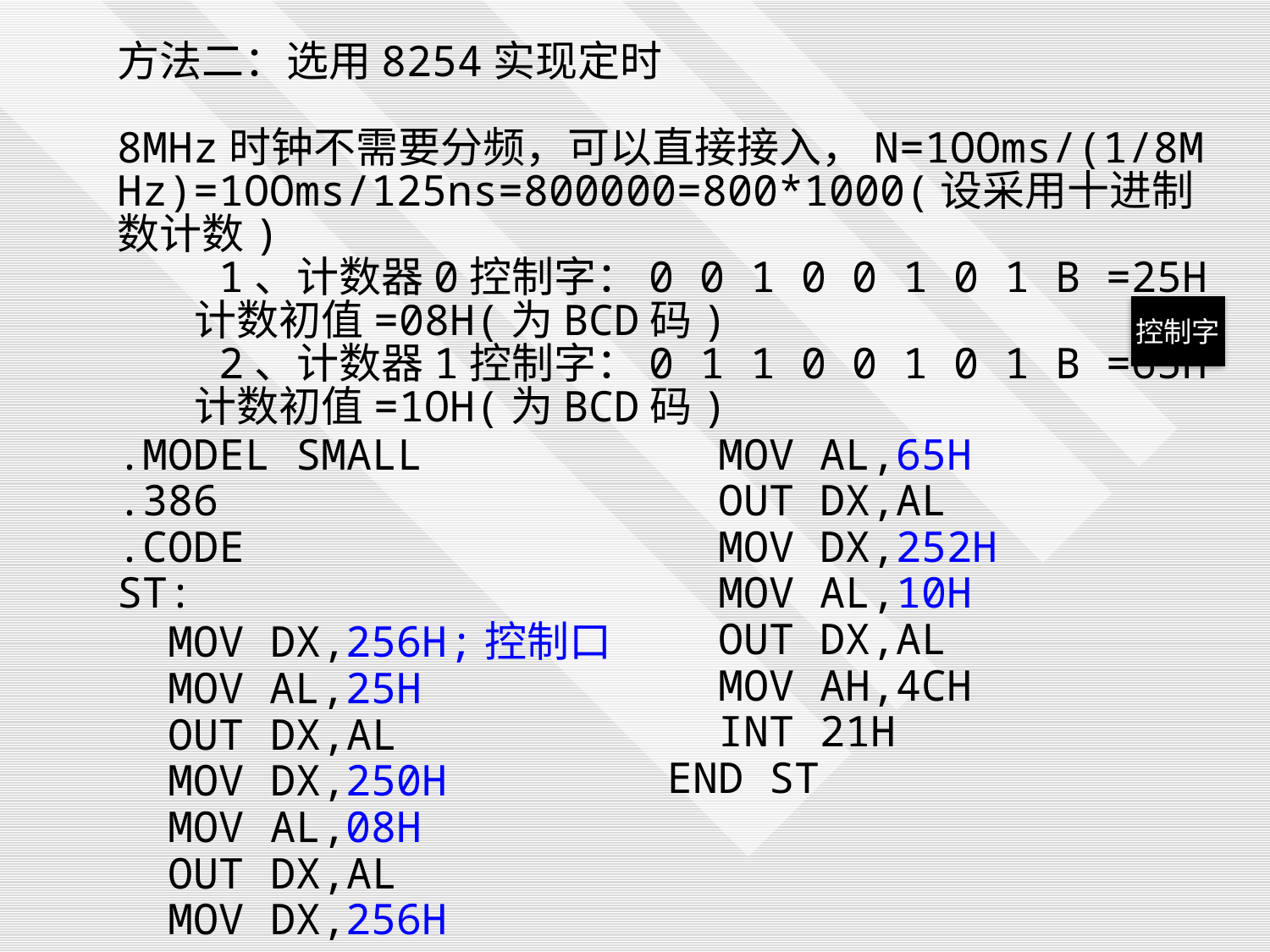

方法二：选用8254实现定时
    8MHz时钟不需要分频，可以直接接入，N=1OOms/(1/8MHz)=1OOms/125ns=800000=800*1000(设采用十进制数计数)
    1、计数器0控制字：0 0 1 0 0 1 0 1 B =25H
       计数初值=08H(为BCD码)
    2、计数器1控制字：0 1 1 0 0 1 0 1 B =65H
       计数初值=1OH(为BCD码)
控制字
| .MODEL SMALL .386 .CODE ST: MOV DX,256H;控制口 MOV AL,25H OUT DX,AL MOV DX,250H MOV AL,08H OUT DX,AL MOV DX,256H | MOV AL,65H OUT DX,AL MOV DX,252H MOV AL,10H OUT DX,AL MOV AH,4CH INT 21H END ST |
| --- | --- |